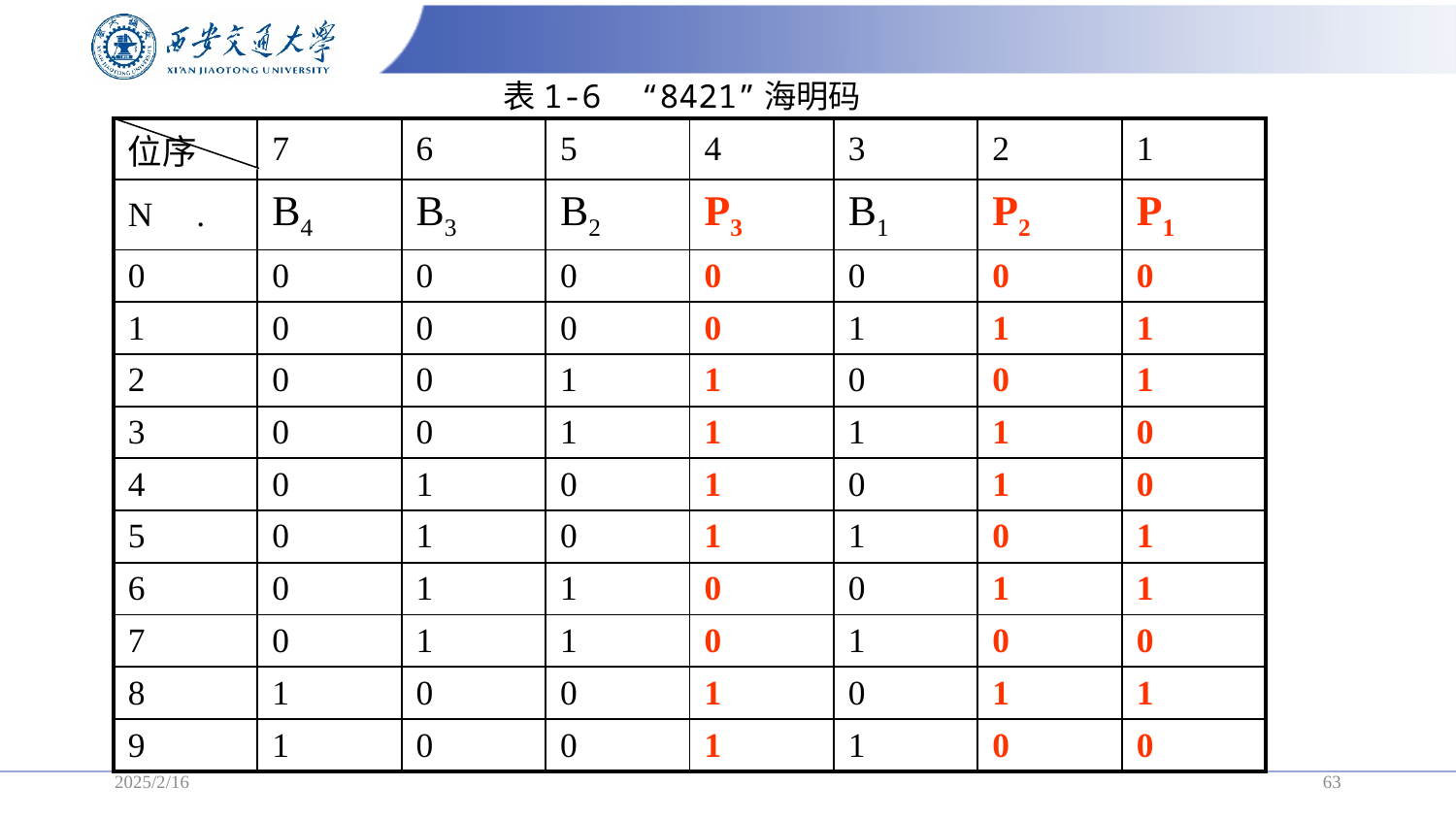

# 表1-6  “8421”海明码

| 位序 | 7 | 6 | 5 | 4 | 3 | 2 | 1 |
| --- | --- | --- | --- | --- | --- | --- | --- |
| N . | B4 | B3 | B2 | P3 | B1 | P2 | P1 |
| 0 | 0 | 0 | 0 | 0 | 0 | 0 | 0 |
| 1 | 0 | 0 | 0 | 0 | 1 | 1 | 1 |
| 2 | 0 | 0 | 1 | 1 | 0 | 0 | 1 |
| 3 | 0 | 0 | 1 | 1 | 1 | 1 | 0 |
| 4 | 0 | 1 | 0 | 1 | 0 | 1 | 0 |
| 5 | 0 | 1 | 0 | 1 | 1 | 0 | 1 |
| 6 | 0 | 1 | 1 | 0 | 0 | 1 | 1 |
| 7 | 0 | 1 | 1 | 0 | 1 | 0 | 0 |
| 8 | 1 | 0 | 0 | 1 | 0 | 1 | 1 |
| 9 | 1 | 0 | 0 | 1 | 1 | 0 | 0 |

2025/2/16
63